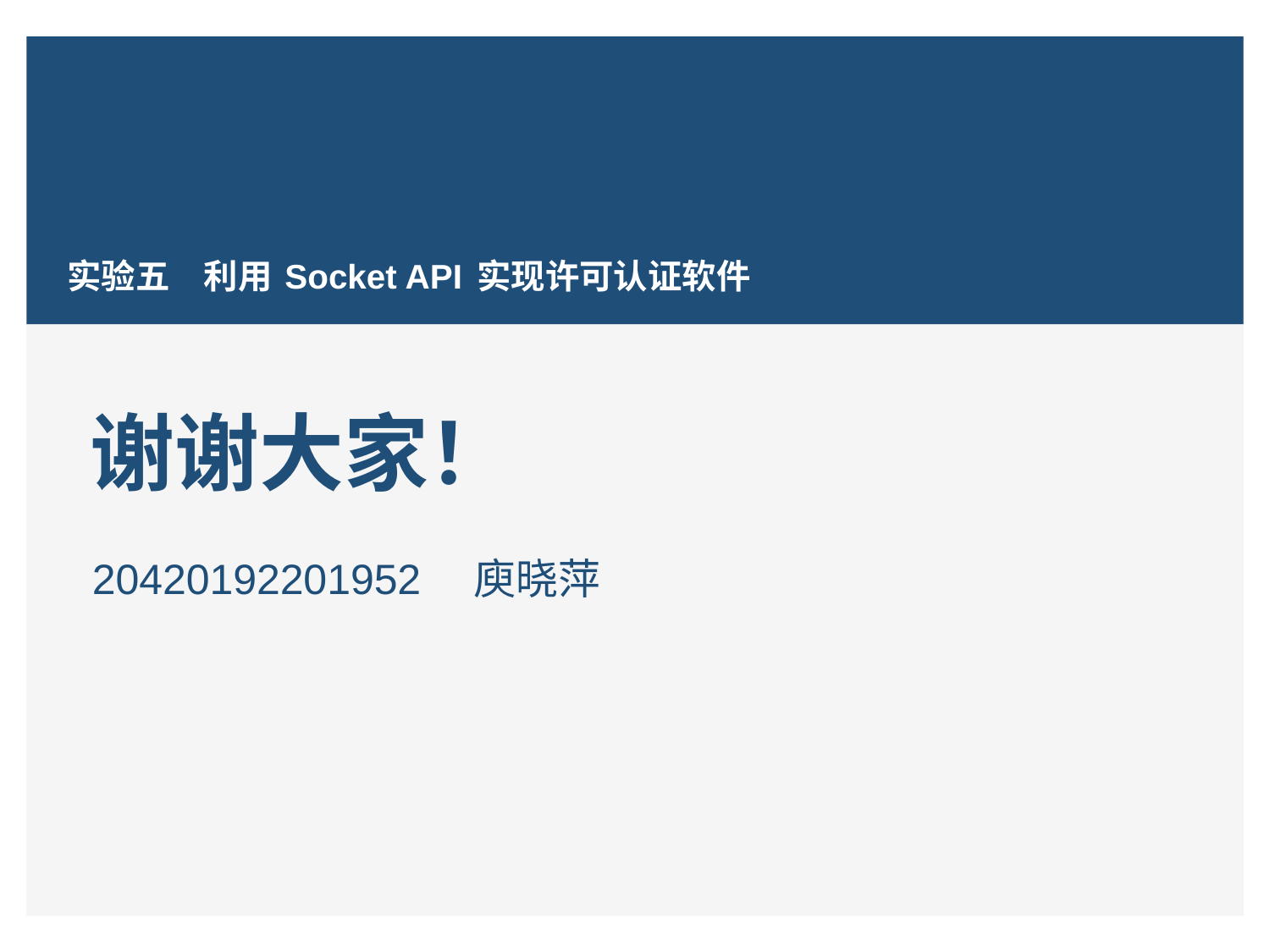

# 实验五　利用 Socket API 实现许可认证软件
谢谢大家！
20420192201952　庾晓萍